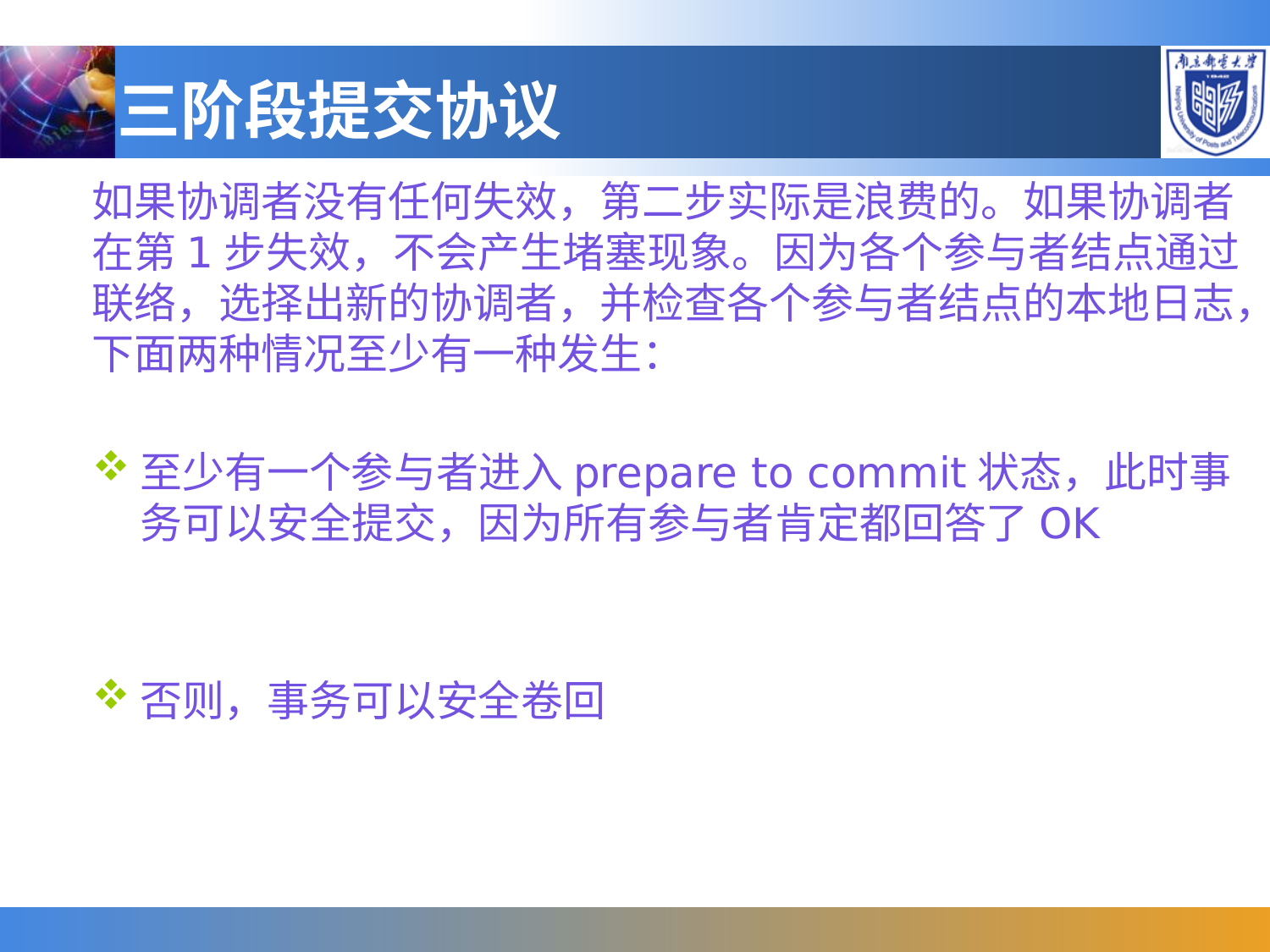

# 三阶段提交协议
如果协调者没有任何失效，第二步实际是浪费的。如果协调者在第1步失效，不会产生堵塞现象。因为各个参与者结点通过联络，选择出新的协调者，并检查各个参与者结点的本地日志，下面两种情况至少有一种发生：

至少有一个参与者进入prepare to commit状态，此时事务可以安全提交，因为所有参与者肯定都回答了OK

否则，事务可以安全卷回